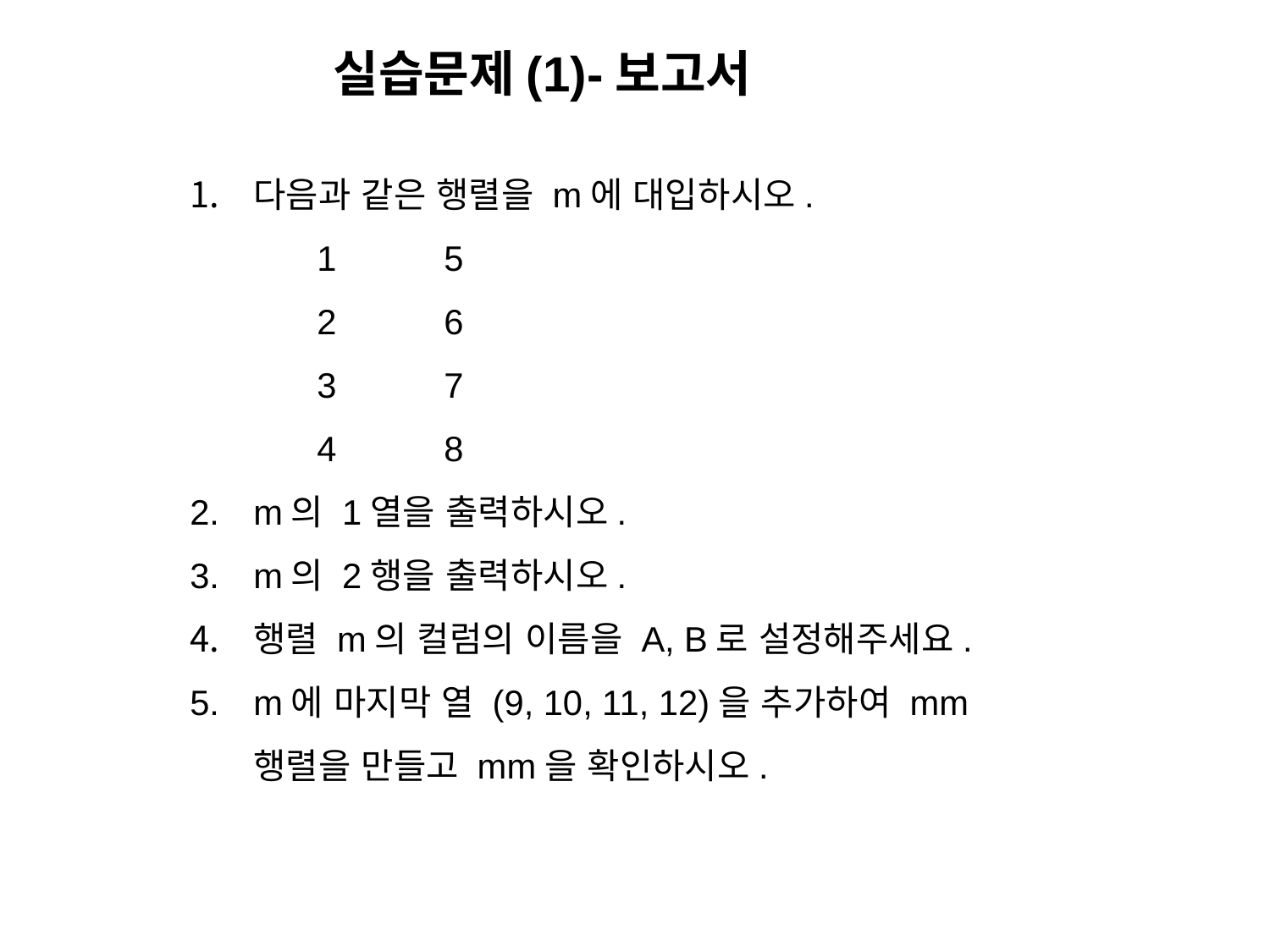

실습문제(1)-보고서
다음과 같은 행렬을 m에 대입하시오.
	1 	5
  	2	6
	3	7
	4	8
m의 1열을 출력하시오.
m의 2행을 출력하시오.
행렬 m의 컬럼의 이름을 A, B로 설정해주세요.
m에 마지막 열 (9, 10, 11, 12)을 추가하여 mm 행렬을 만들고 mm을 확인하시오.